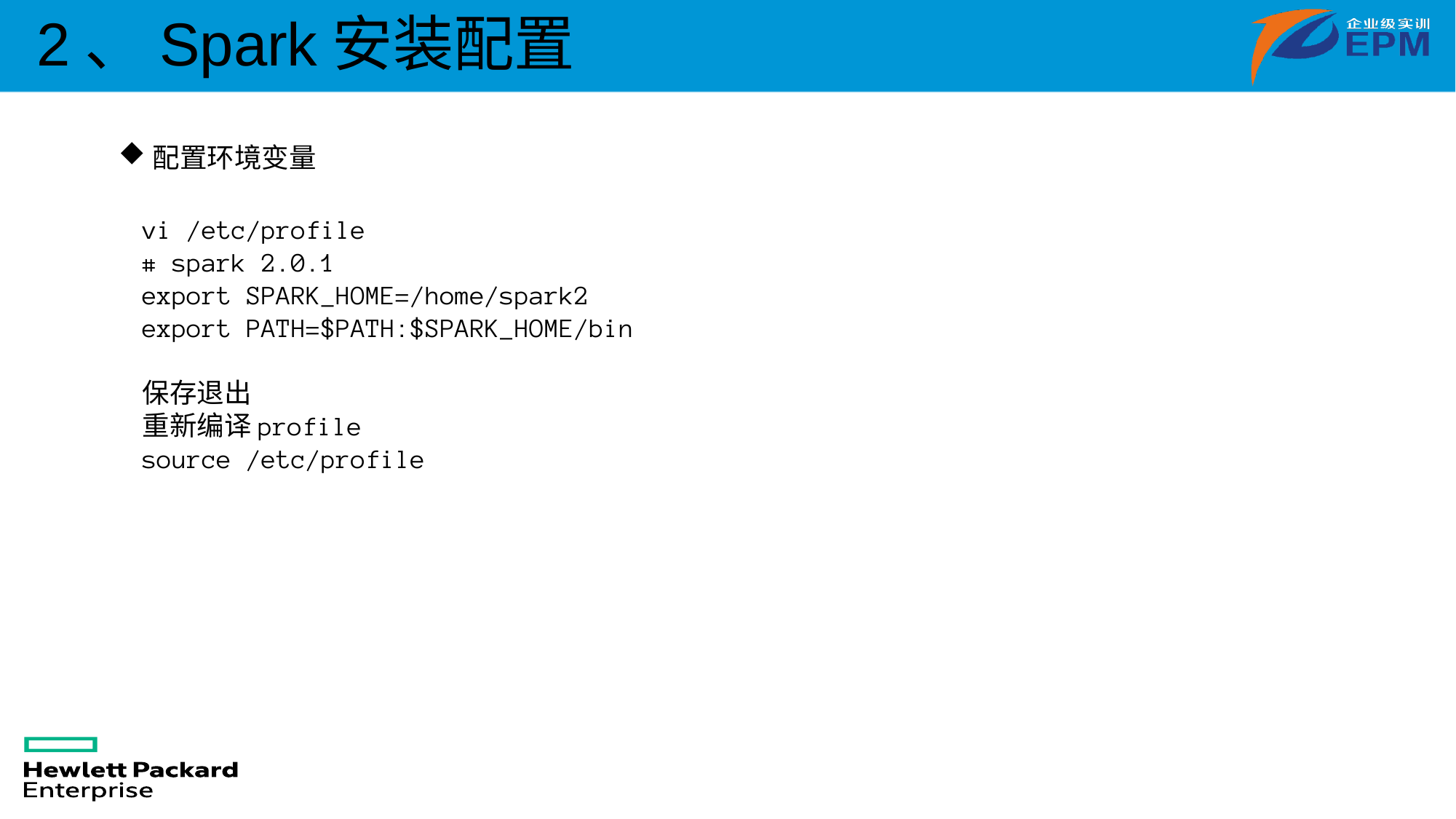

2、Spark安装配置
配置环境变量
vi /etc/profile
# spark 2.0.1
export SPARK_HOME=/home/spark2
export PATH=$PATH:$SPARK_HOME/bin

保存退出
重新编译profile
source /etc/profile